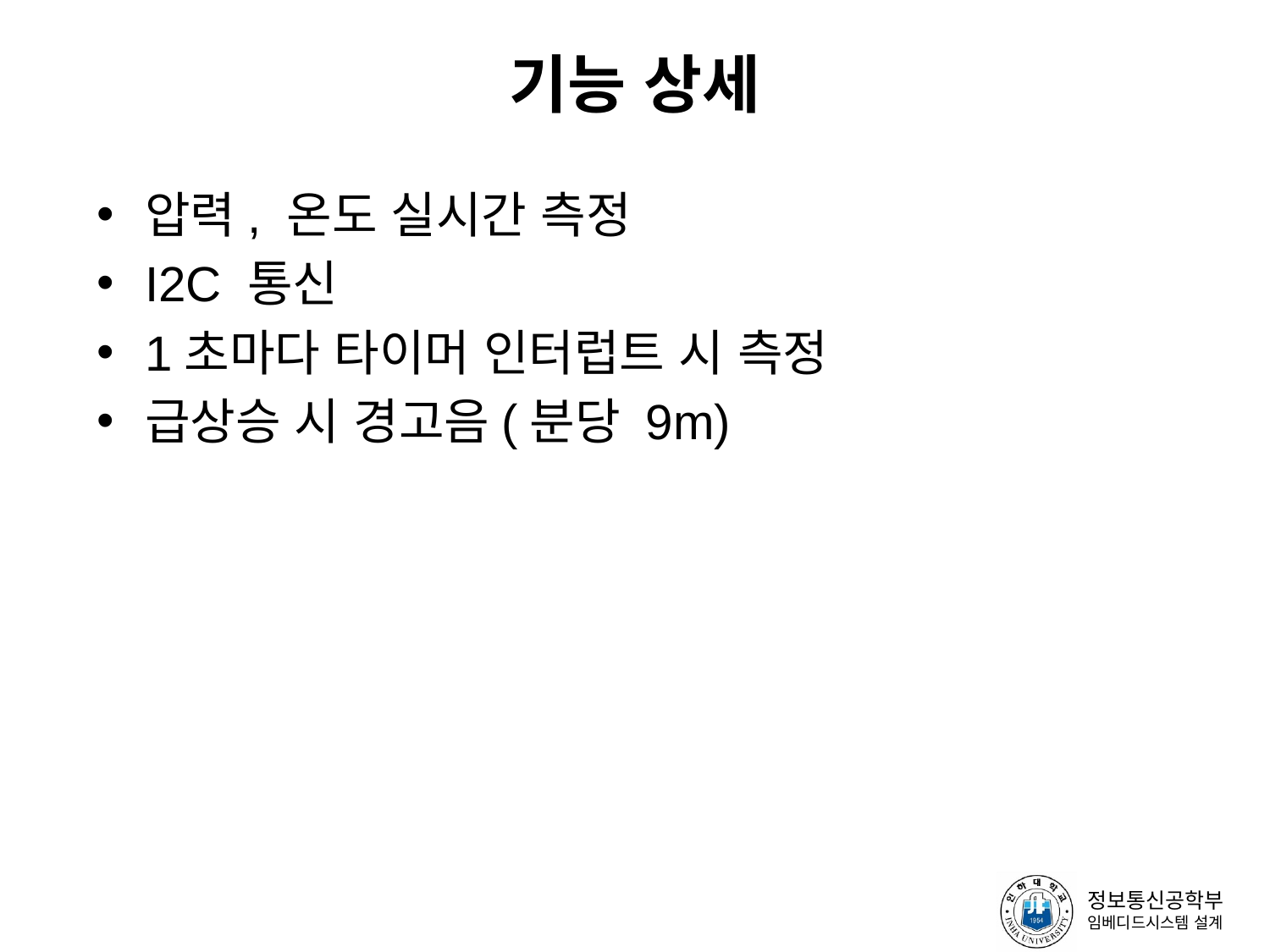

# 기능 상세

압력, 온도 실시간 측정
I2C 통신
1초마다 타이머 인터럽트 시 측정
급상승 시 경고음(분당 9m)